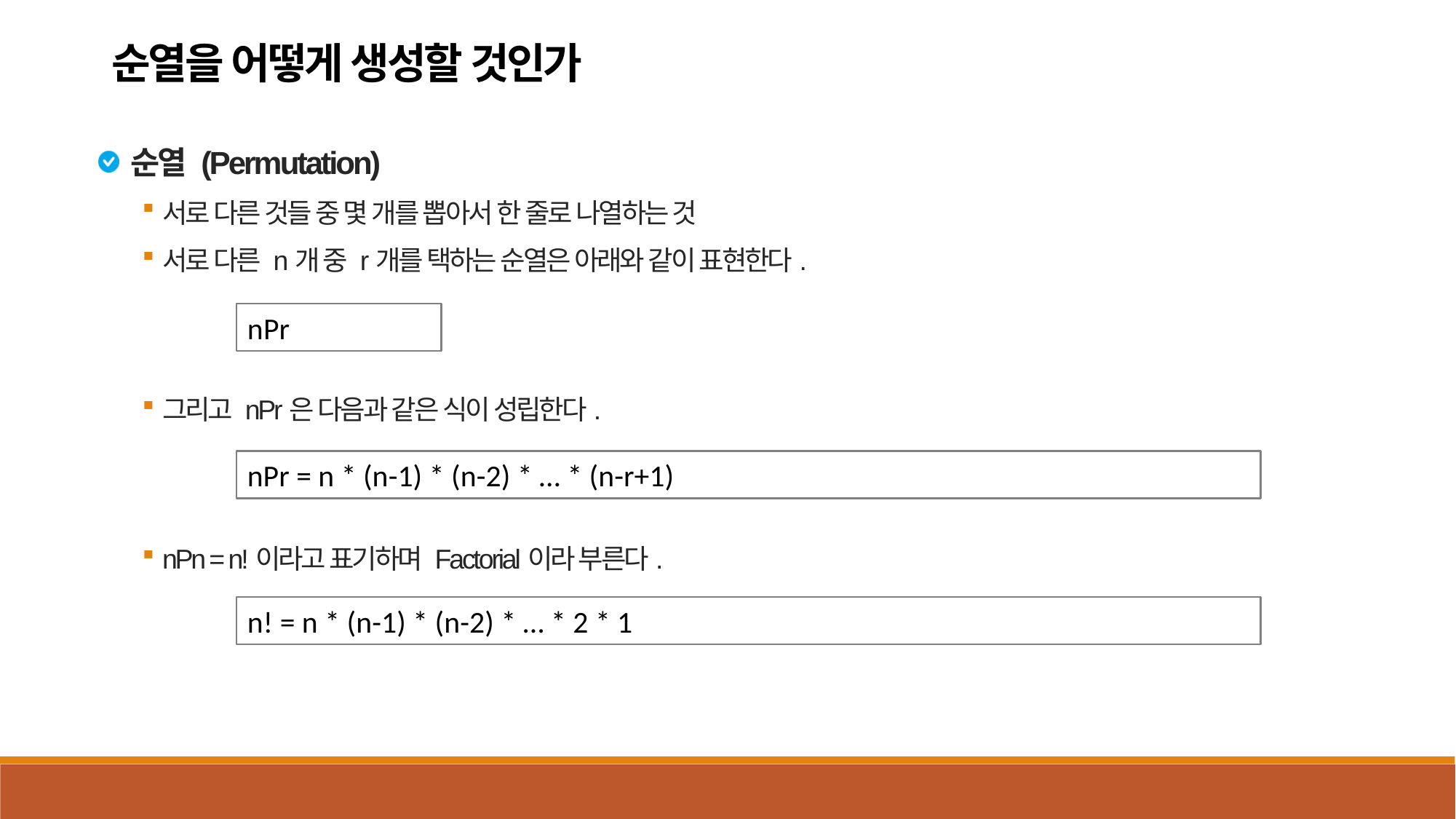

순열을 어떻게 생성할 것인가
순열 (Permutation)
서로 다른 것들 중 몇 개를 뽑아서 한 줄로 나열하는 것
서로 다른 n개 중 r개를 택하는 순열은 아래와 같이 표현한다.

그리고 nPr은 다음과 같은 식이 성립한다.

nPn = n!이라고 표기하며 Factorial이라 부른다.

nPr
nPr = n * (n-1) * (n-2) * … * (n-r+1)
n! = n * (n-1) * (n-2) * … * 2 * 1